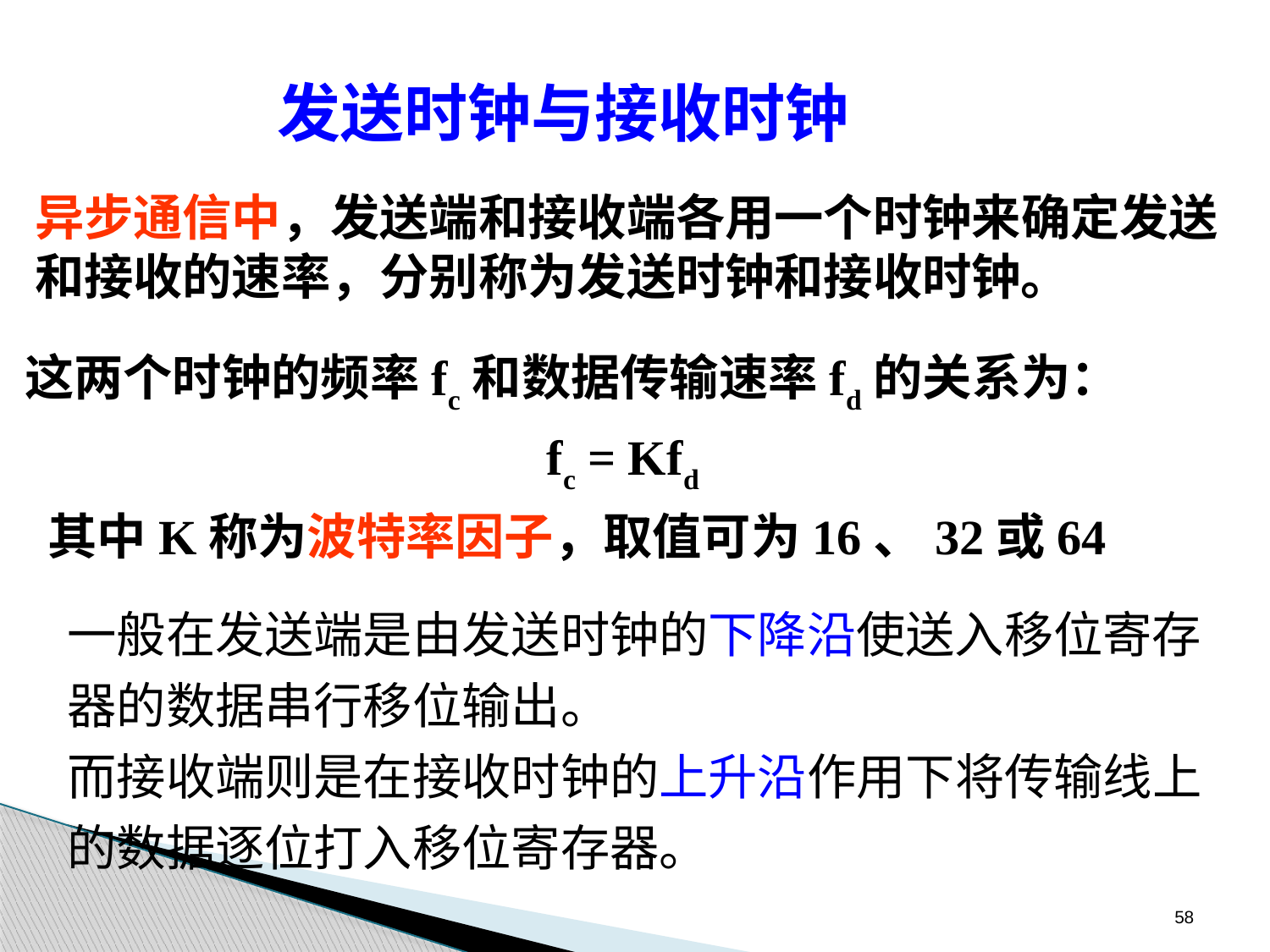

发送时钟与接收时钟
异步通信中，发送端和接收端各用一个时钟来确定发送和接收的速率，分别称为发送时钟和接收时钟。
这两个时钟的频率fc和数据传输速率fd的关系为：
fc = Kfd
 其中K称为波特率因子，取值可为16、32或64
一般在发送端是由发送时钟的下降沿使送入移位寄存器的数据串行移位输出。
而接收端则是在接收时钟的上升沿作用下将传输线上的数据逐位打入移位寄存器。
58